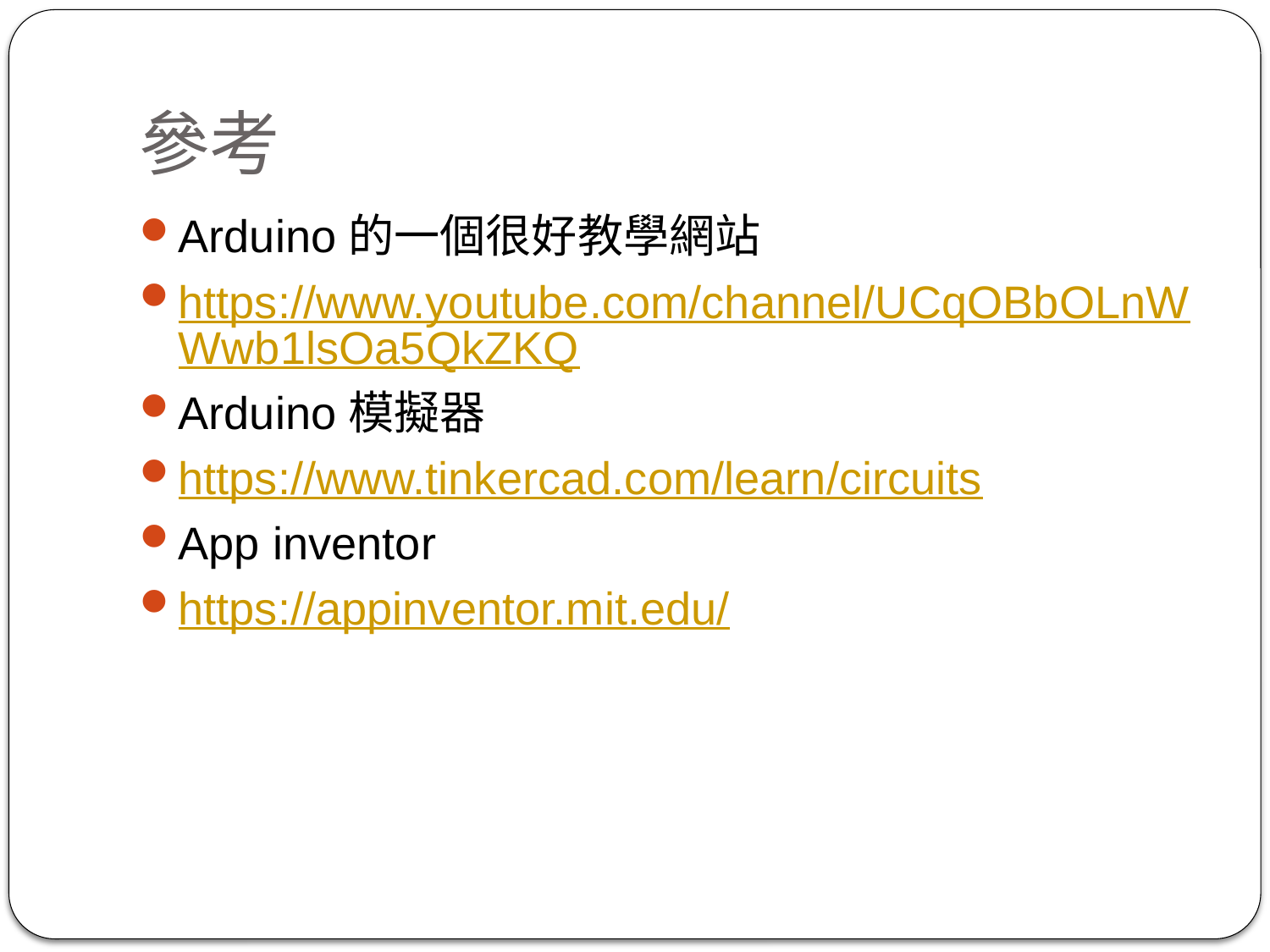

# 參考
Arduino的一個很好教學網站
https://www.youtube.com/channel/UCqOBbOLnWWwb1lsOa5QkZKQ
Arduino模擬器
https://www.tinkercad.com/learn/circuits
App inventor
https://appinventor.mit.edu/